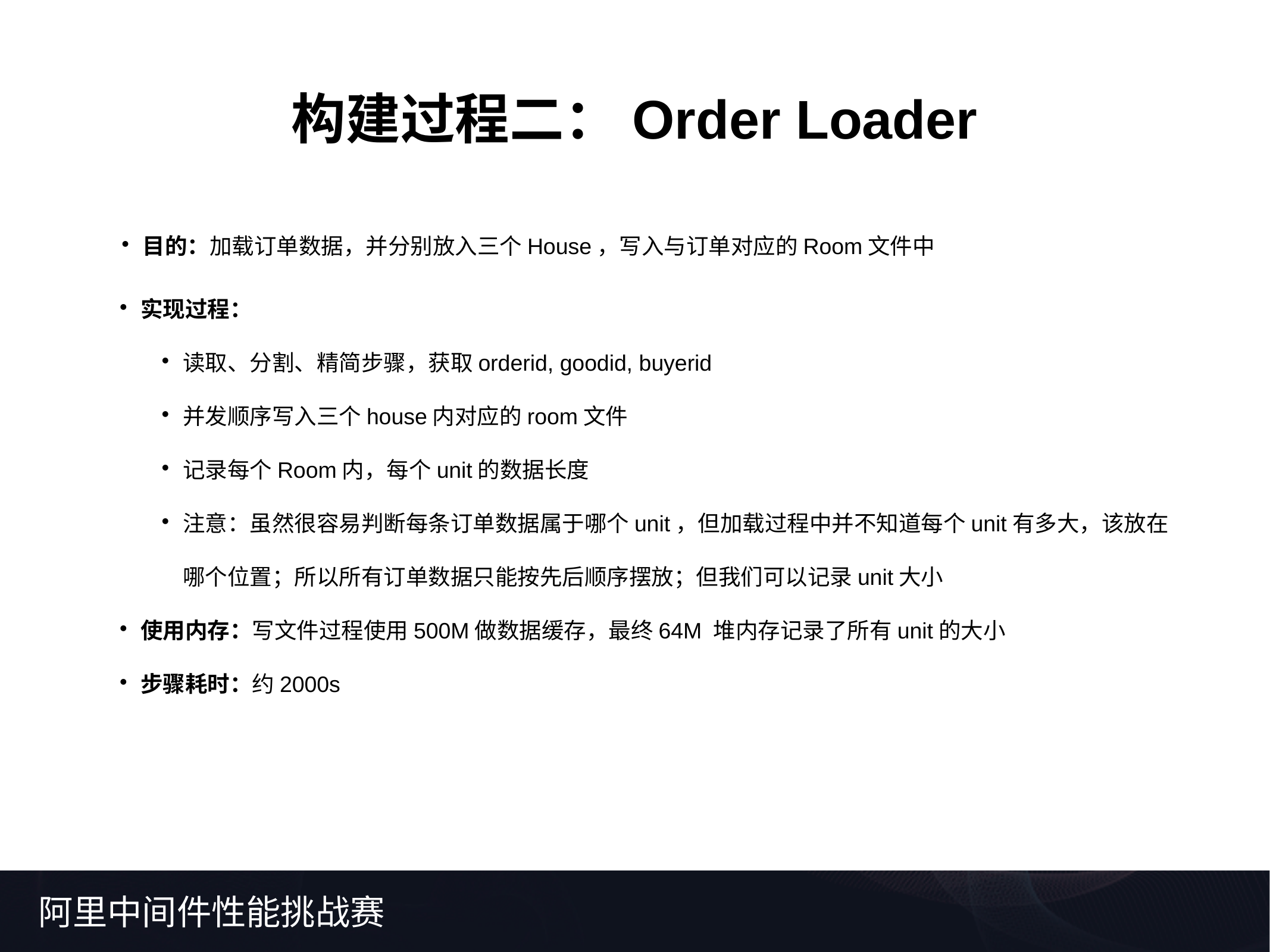

构建过程二：Order Loader
目的：加载订单数据，并分别放入三个House，写入与订单对应的Room文件中

实现过程：
读取、分割、精简步骤，获取orderid, goodid, buyerid
并发顺序写入三个house内对应的room文件
记录每个Room内，每个unit的数据长度
注意：虽然很容易判断每条订单数据属于哪个unit，但加载过程中并不知道每个unit有多大，该放在哪个位置；所以所有订单数据只能按先后顺序摆放；但我们可以记录unit大小
使用内存：写文件过程使用500M做数据缓存，最终64M 堆内存记录了所有unit的大小
步骤耗时：约2000s